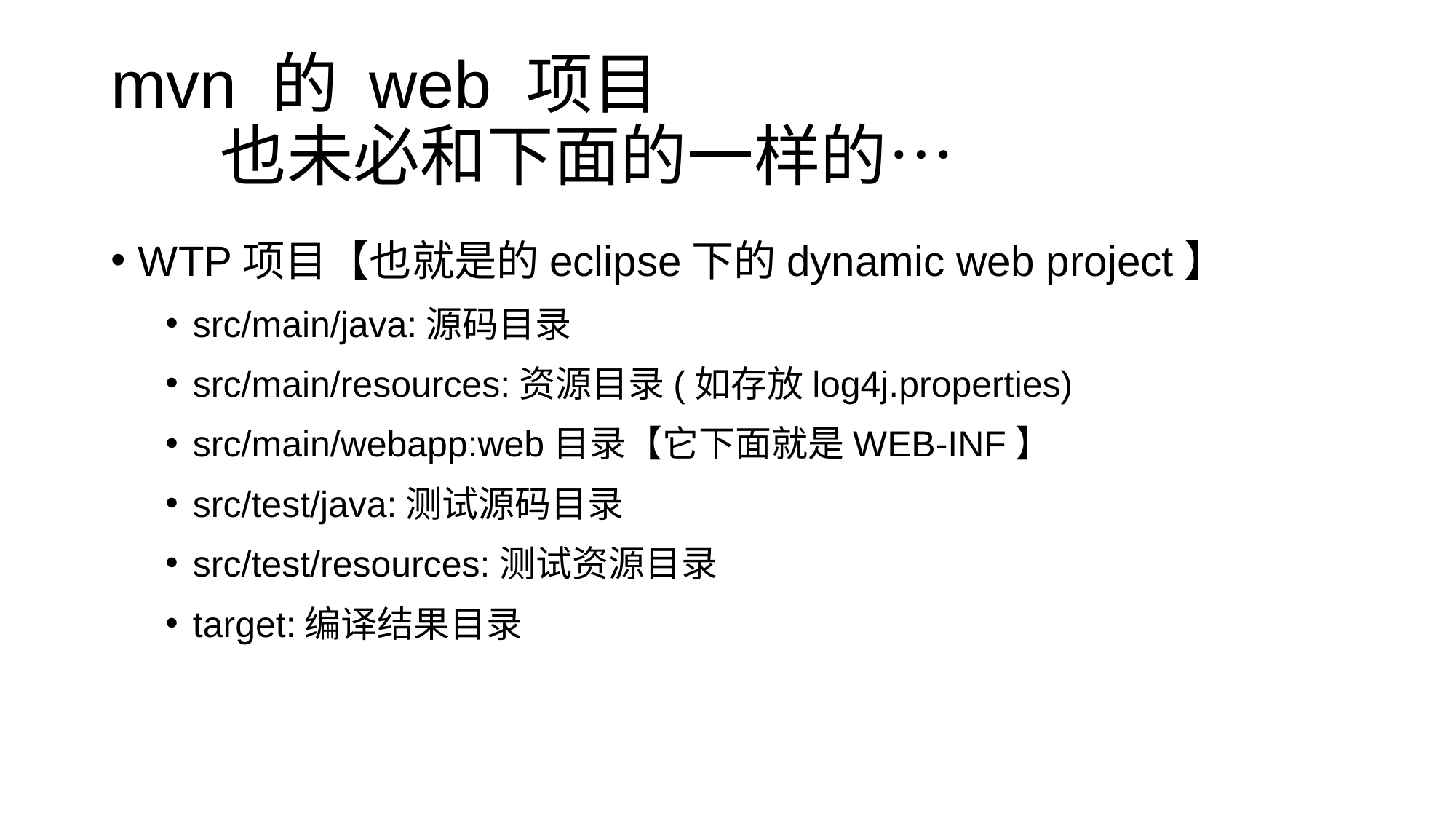

# mvn 的 web 项目 也未必和下面的一样的…
WTP项目【也就是的eclipse下的dynamic web project】
src/main/java:源码目录
src/main/resources:资源目录(如存放log4j.properties)
src/main/webapp:web目录【它下面就是WEB-INF】
src/test/java:测试源码目录
src/test/resources:测试资源目录
target:编译结果目录